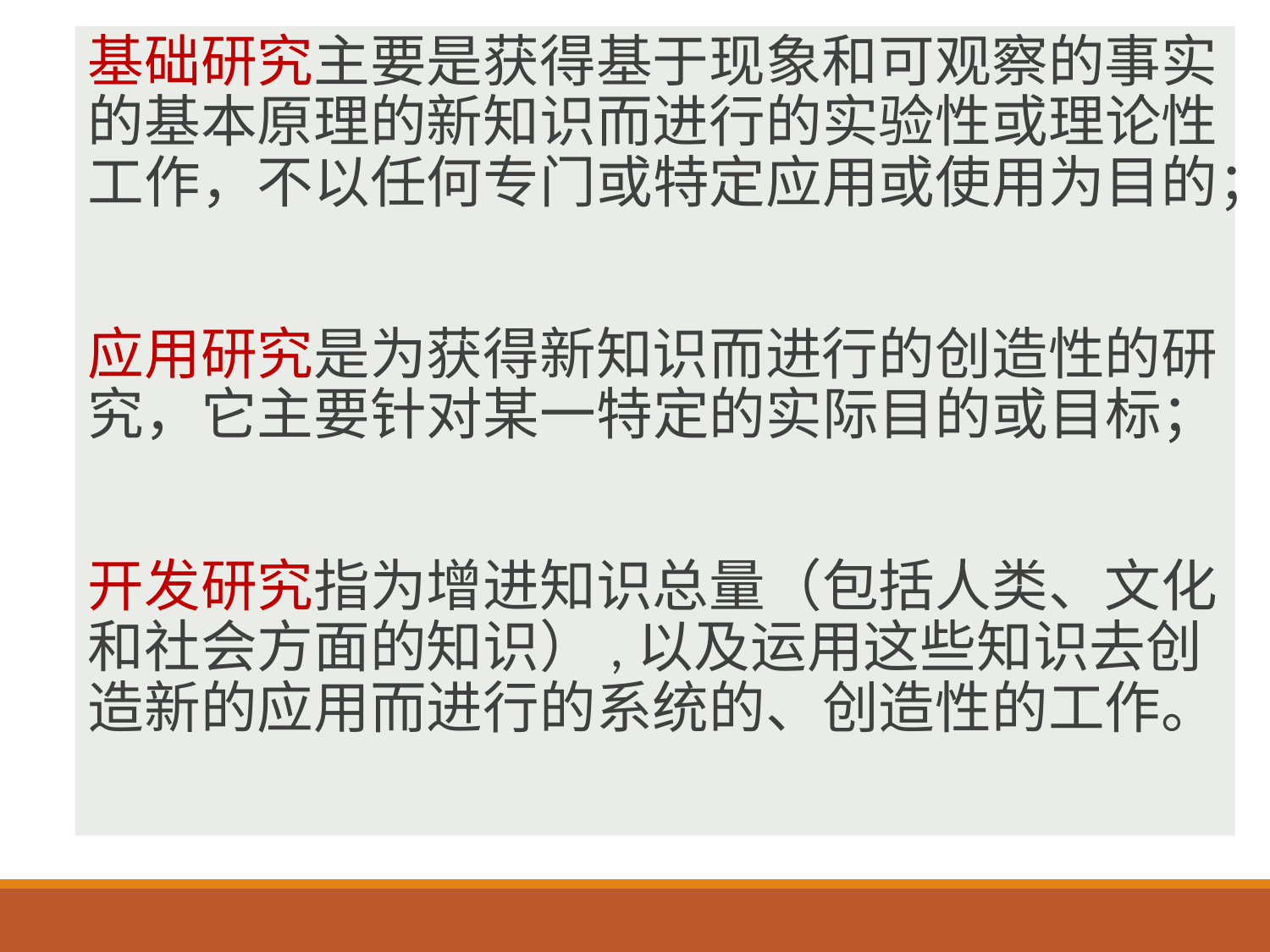

基础研究主要是获得基于现象和可观察的事实的基本原理的新知识而进行的实验性或理论性工作，不以任何专门或特定应用或使用为目的；

应用研究是为获得新知识而进行的创造性的研究，它主要针对某一特定的实际目的或目标；

开发研究指为增进知识总量（包括人类、文化和社会方面的知识）,以及运用这些知识去创造新的应用而进行的系统的、创造性的工作。